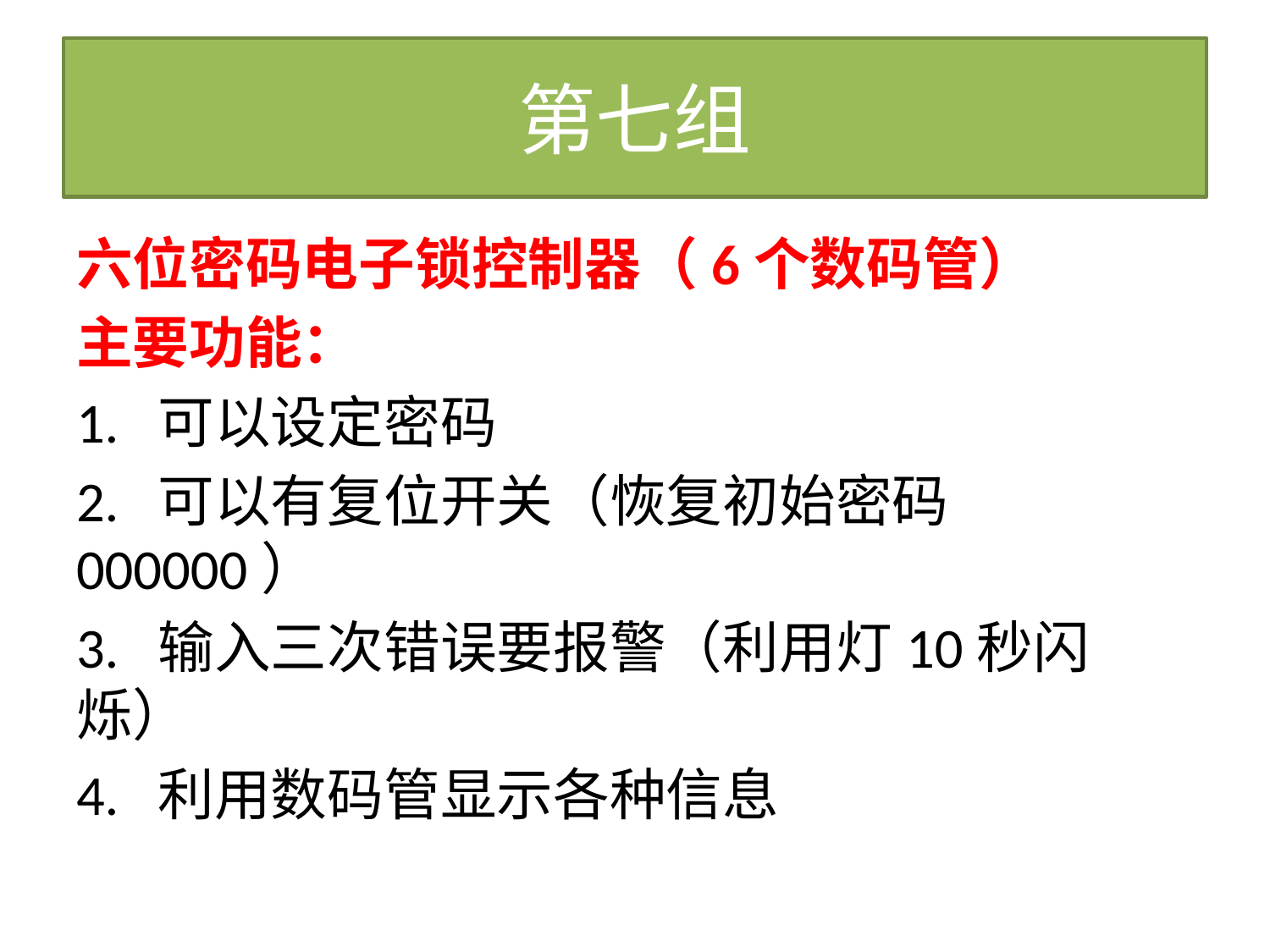

# 第七组
六位密码电子锁控制器（6个数码管）
主要功能：
1.  可以设定密码
2.  可以有复位开关（恢复初始密码000000）
3.  输入三次错误要报警（利用灯10秒闪烁）
4.  利用数码管显示各种信息